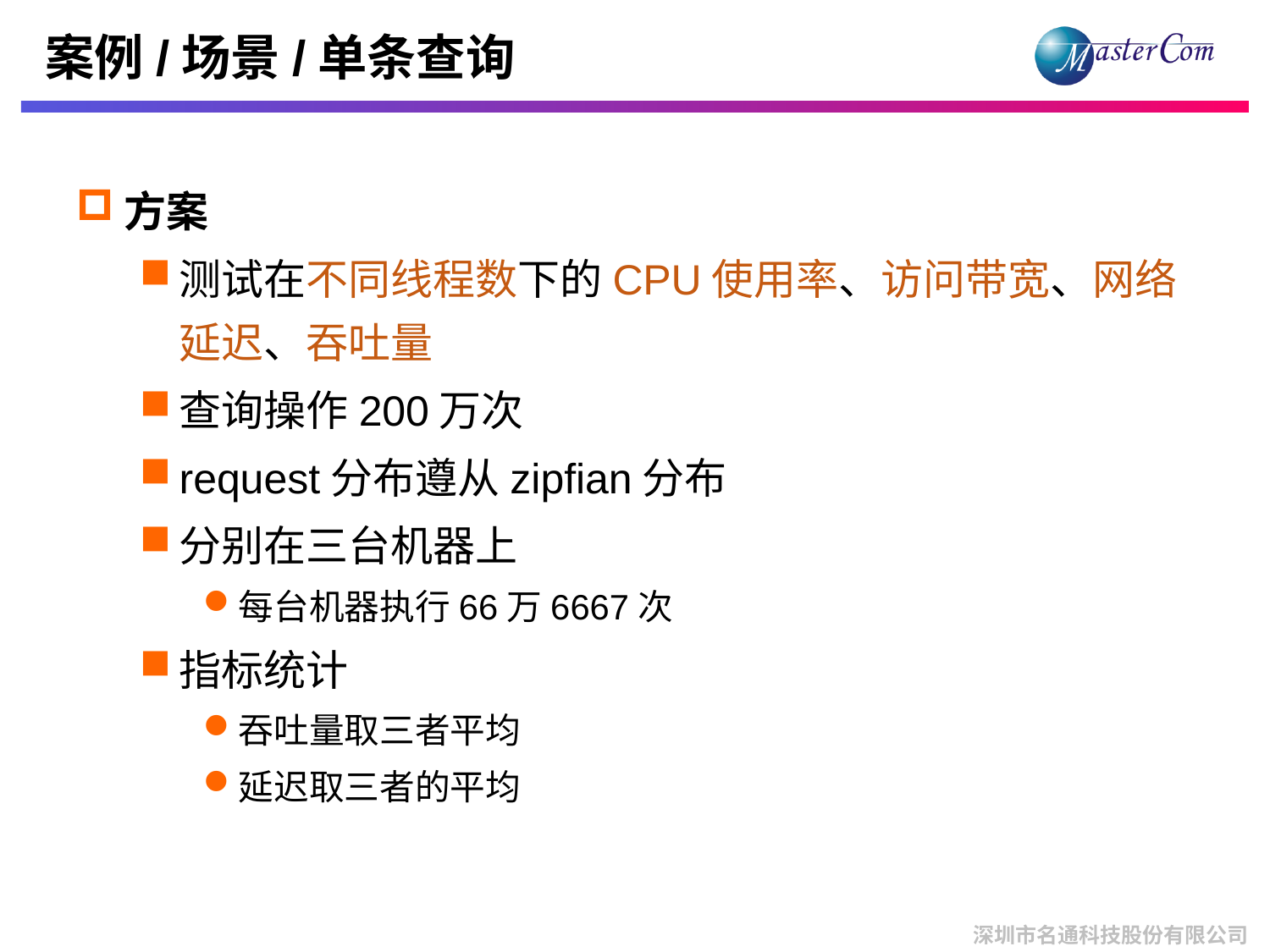

# 案例/场景/单条查询
方案
测试在不同线程数下的CPU使用率、访问带宽、网络延迟、吞吐量
查询操作200万次
request分布遵从zipfian分布
分别在三台机器上
每台机器执行66万6667次
指标统计
吞吐量取三者平均
延迟取三者的平均